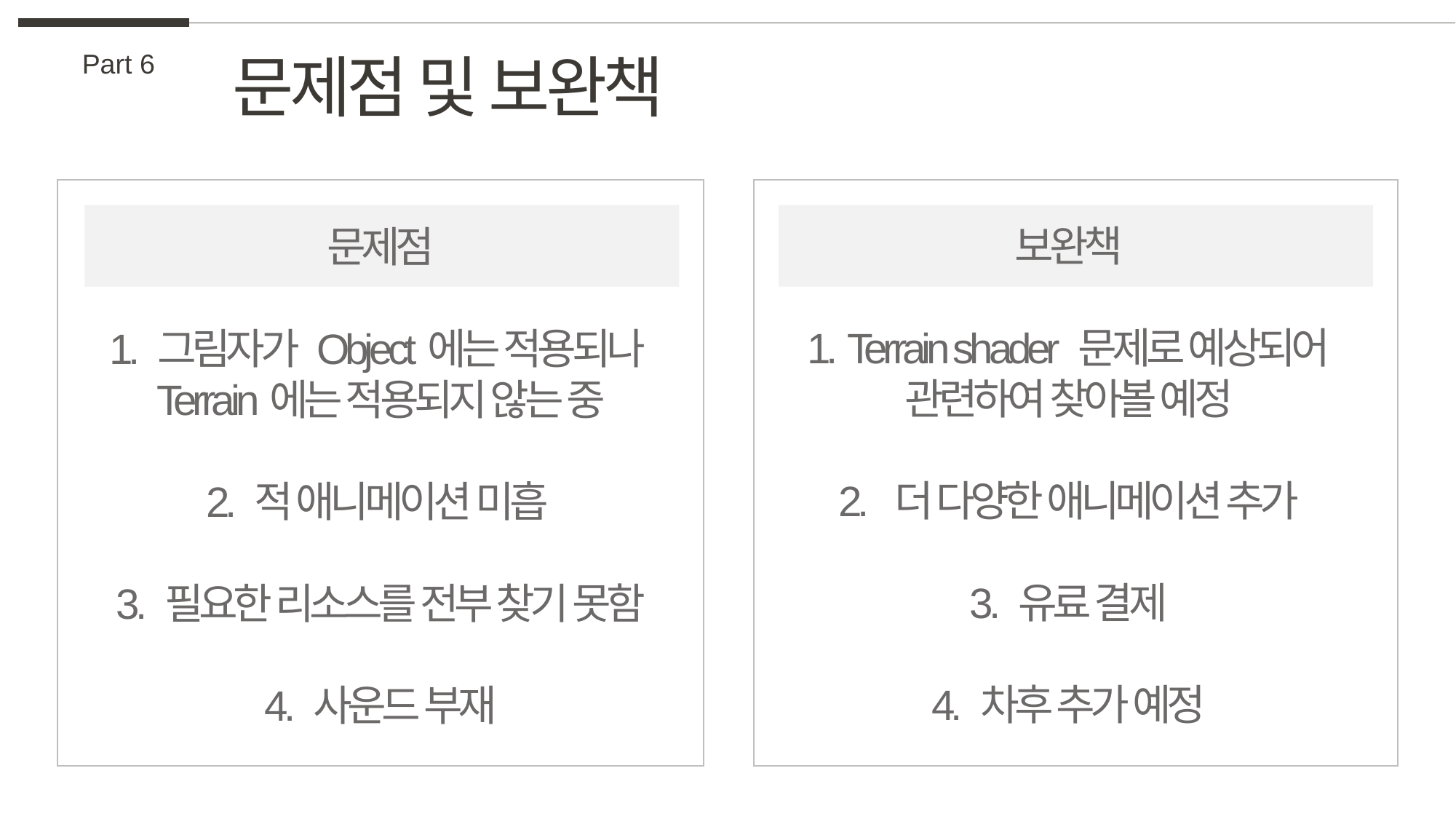

문제점 및 보완책
Part 6

보완책

1.  Terrain shader 문제로 예상되어
관련하여 찾아볼 예정

2.  더 다양한 애니메이션 추가

3. 유료 결제

4. 차후 추가 예정
문제점

1. 그림자가 Object에는 적용되나
Terrain에는 적용되지 않는 중

2. 적 애니메이션 미흡

3. 필요한 리소스를 전부 찾기 못함

4. 사운드 부재